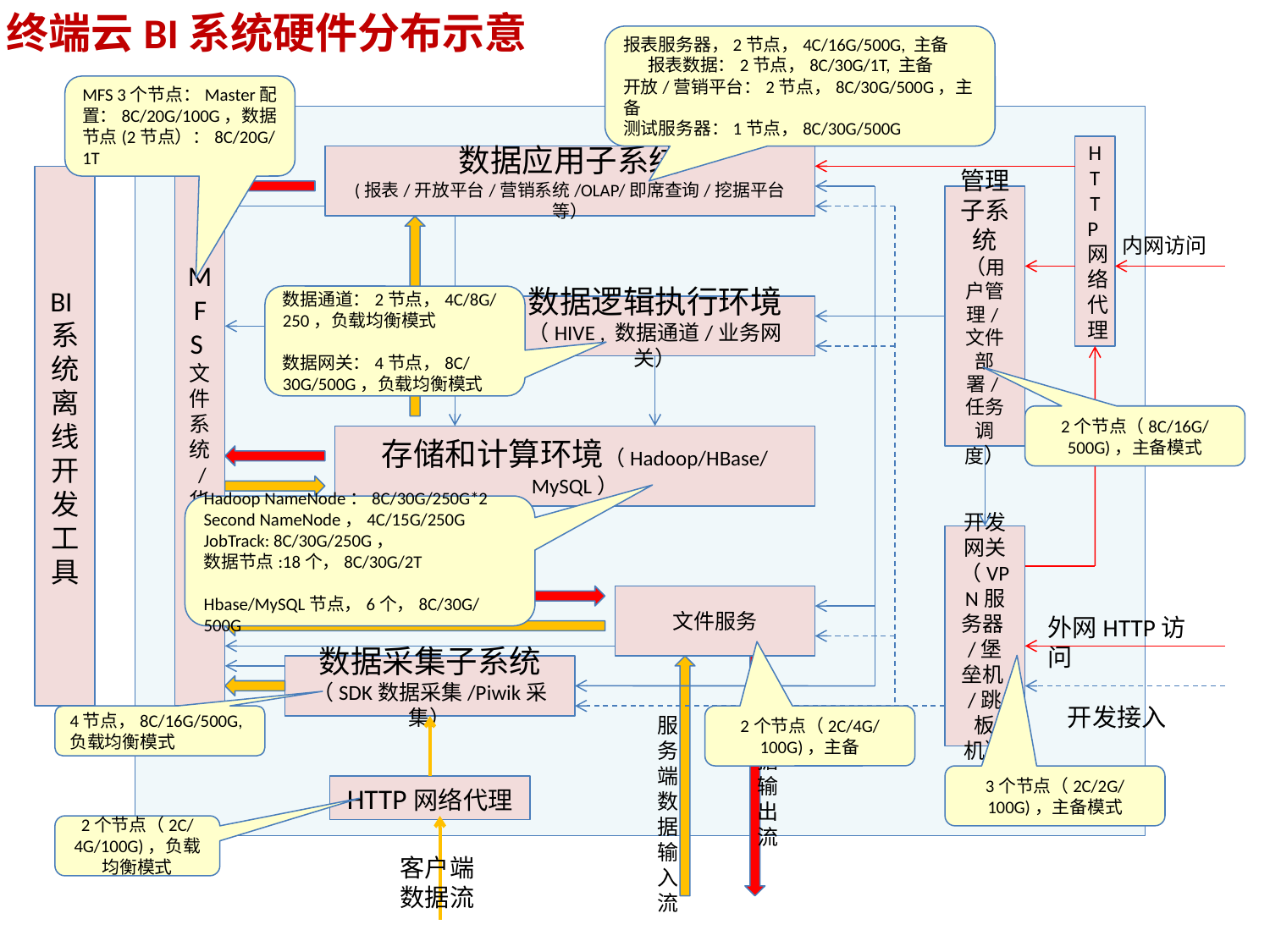

终端云BI系统硬件分布示意
报表服务器，2节点，4C/16G/500G, 主备
     报表数据：2节点，8C/30G/1T, 主备
开放/营销平台：2节点，8C/30G/500G，主备
测试服务器：1节点，8C/30G/500G
MFS 3个节点：Master配置：8C/20G/100G，数据节点(2节点）：8C/20G/1T

HTTP网络代理

数据应用子系统
(报表/开放平台/营销系统/OLAP/即席查询/挖据平台等）
BI系统离线开发工具
MFS文件系统
 / 华为S3 存储
管理子系统
（用户管理/文件部署/任务调度）

内网访问
数据通道：2节点，4C/8G/250，负载均衡模式

数据网关：4节点，8C/30G/500G，负载均衡模式
数据逻辑执行环境
（HIVE , 数据通道/业务网关）

2个节点（8C/16G/500G)，主备模式
存储和计算环境（Hadoop/HBase/MySQL）

Hadoop NameNode：8C/30G/250G*2
Second NameNode，4C/15G/250G
JobTrack: 8C/30G/250G，
数据节点:18个，8C/30G/2T

Hbase/MySQL节点，6个，8C/30G/500G
开发网关（VPN服务器/堡垒机/跳板机）
文件服务
外网HTTP访问

数据采集子系统
（SDK数据采集/Piwik采集）

开发接入
4节点，8C/16G/500G, 负载均衡模式
服务端数据输入流
2个节点（2C/4G/100G)，主备
数据输出流
3个节点（2C/2G/100G)，主备模式
HTTP网络代理
BI系统
2个节点（2C/4G/100G)，负载均衡模式
客户端数据流